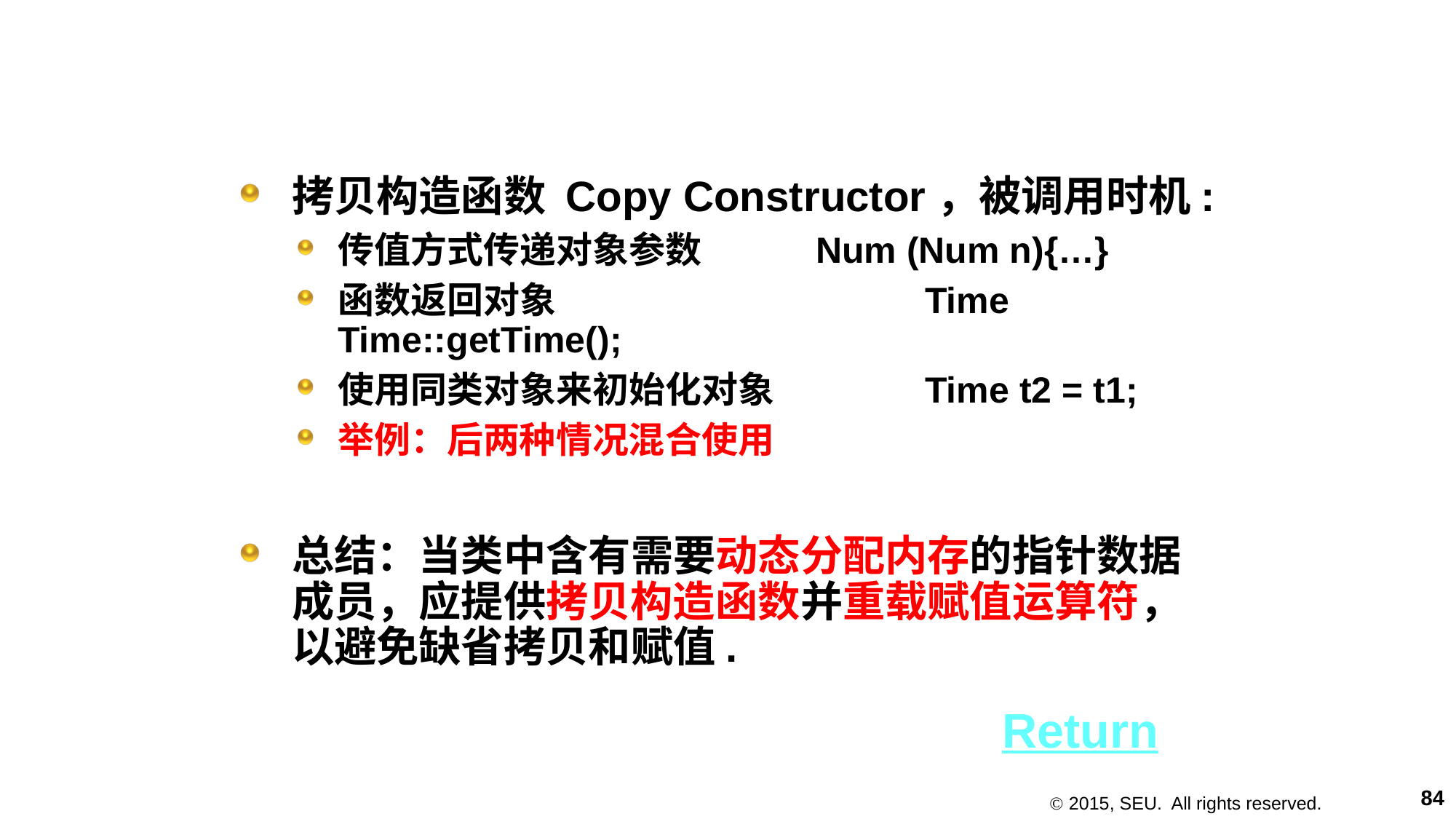

#
拷贝构造函数 Copy Constructor，被调用时机:
传值方式传递对象参数	    Num (Num n){…}
函数返回对象			    Time Time::getTime();
使用同类对象来初始化对象	    Time t2 = t1;
举例：后两种情况混合使用

总结：当类中含有需要动态分配内存的指针数据成员，应提供拷贝构造函数并重载赋值运算符，以避免缺省拷贝和赋值.
Return